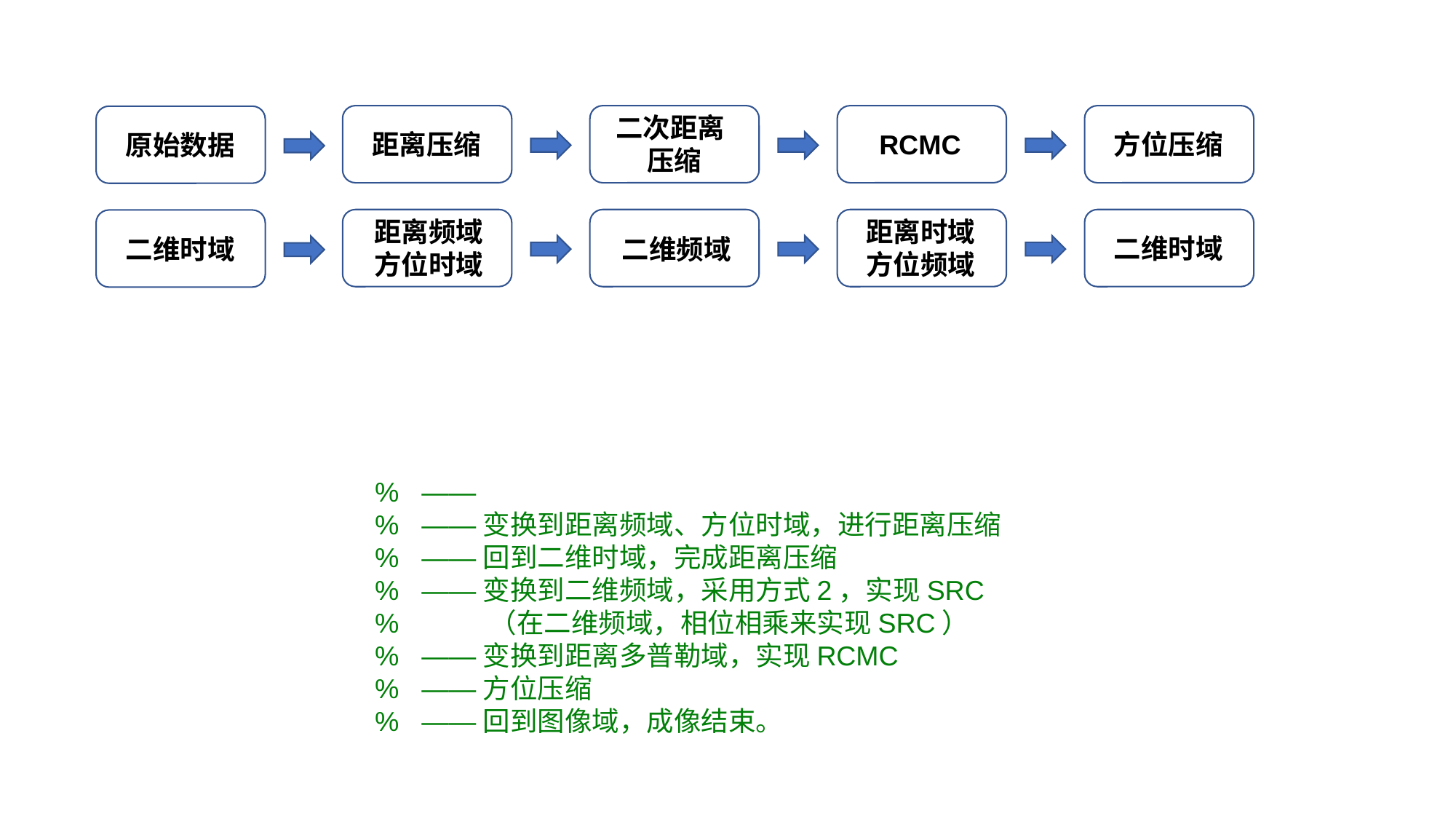

二次距离
    压缩

距离压缩
RCMC
方位压缩
原始数据

距离频域
方位时域
距离时域
方位频域

二维时域
二维时域
二维频域

%   ——
%   ——变换到距离频域、方位时域，进行距离压缩
%   ——回到二维时域，完成距离压缩
%   ——变换到二维频域，采用方式2，实现SRC
%           （在二维频域，相位相乘来实现SRC）
%   ——变换到距离多普勒域，实现RCMC
%   ——方位压缩
%   ——回到图像域，成像结束。